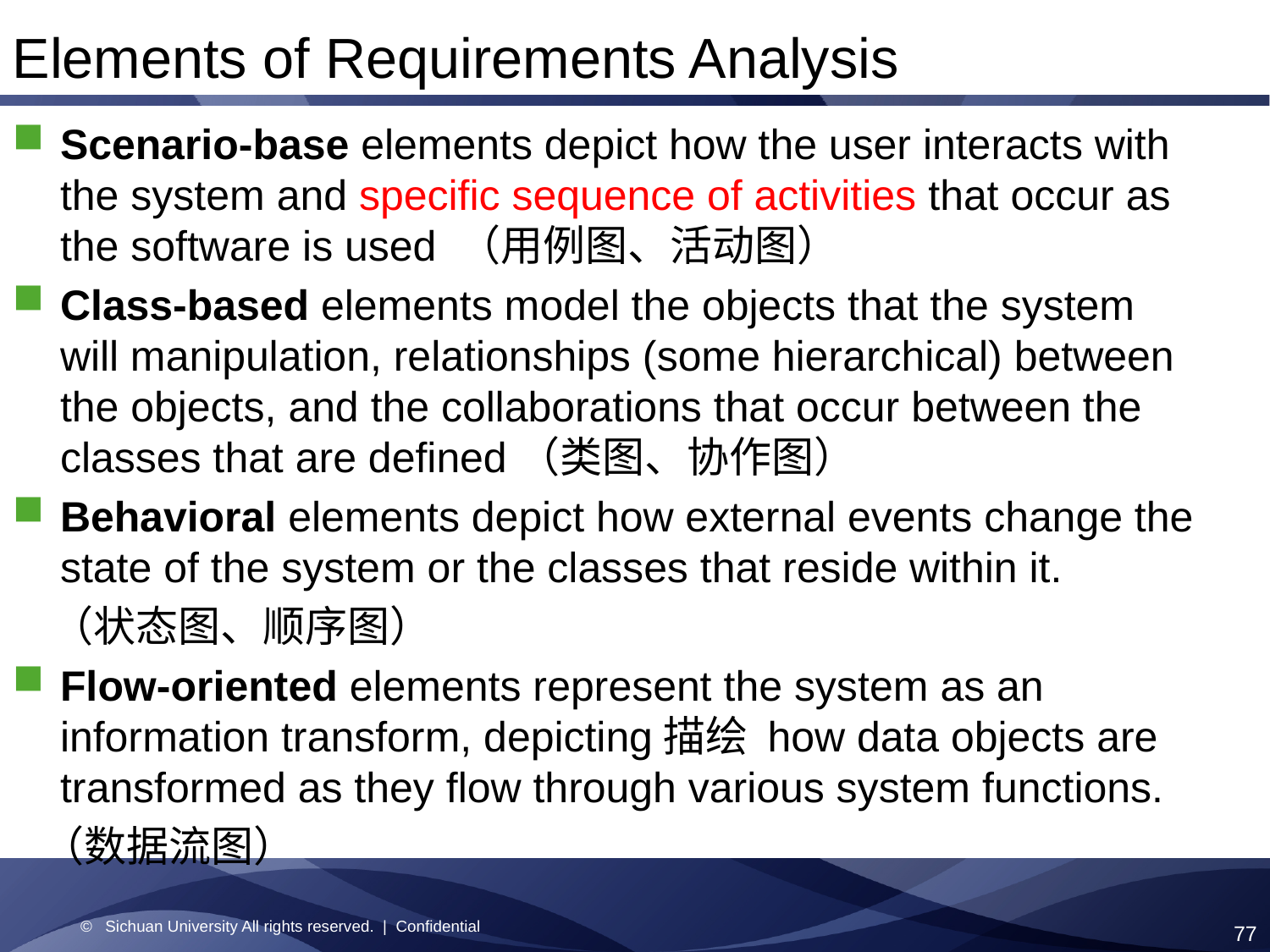

Elements of Requirements Analysis
Scenario-base elements depict how the user interacts with the system and specific sequence of activities that occur as the software is used （用例图、活动图）
Class-based elements model the objects that the system will manipulation, relationships (some hierarchical) between the objects, and the collaborations that occur between the classes that are defined（类图、协作图）
Behavioral elements depict how external events change the state of the system or the classes that reside within it.
   （状态图、顺序图）
Flow-oriented elements represent the system as an information transform, depicting描绘 how data objects are transformed as they flow through various system functions.
  （数据流图）
©   Sichuan University All rights reserved.  |  Confidential
77